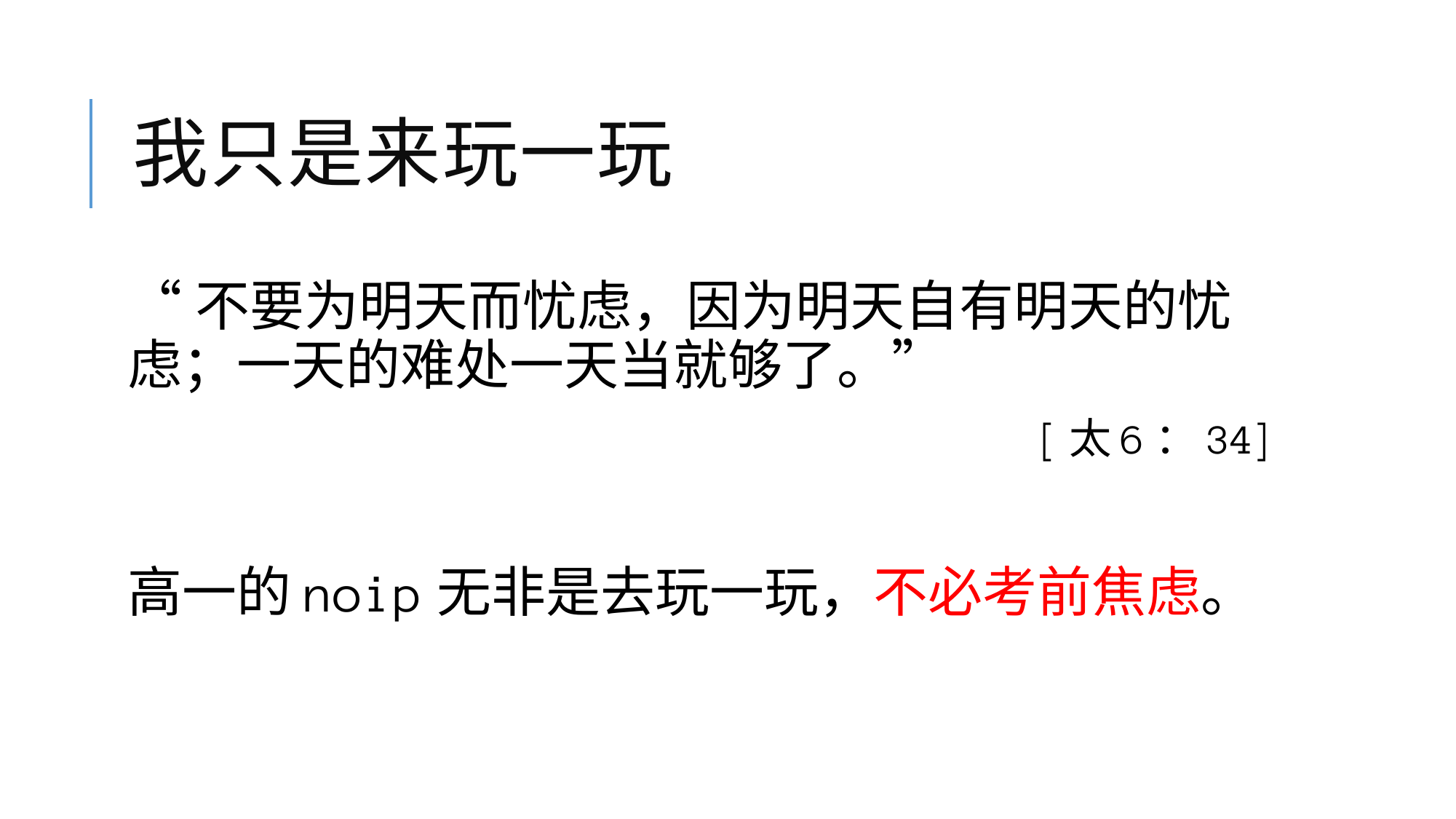

# 我只是来玩一玩
“不要为明天而忧虑，因为明天自有明天的忧虑；一天的难处一天当就够了。”
[太6：34]

高一的noip无非是去玩一玩，不必考前焦虑。